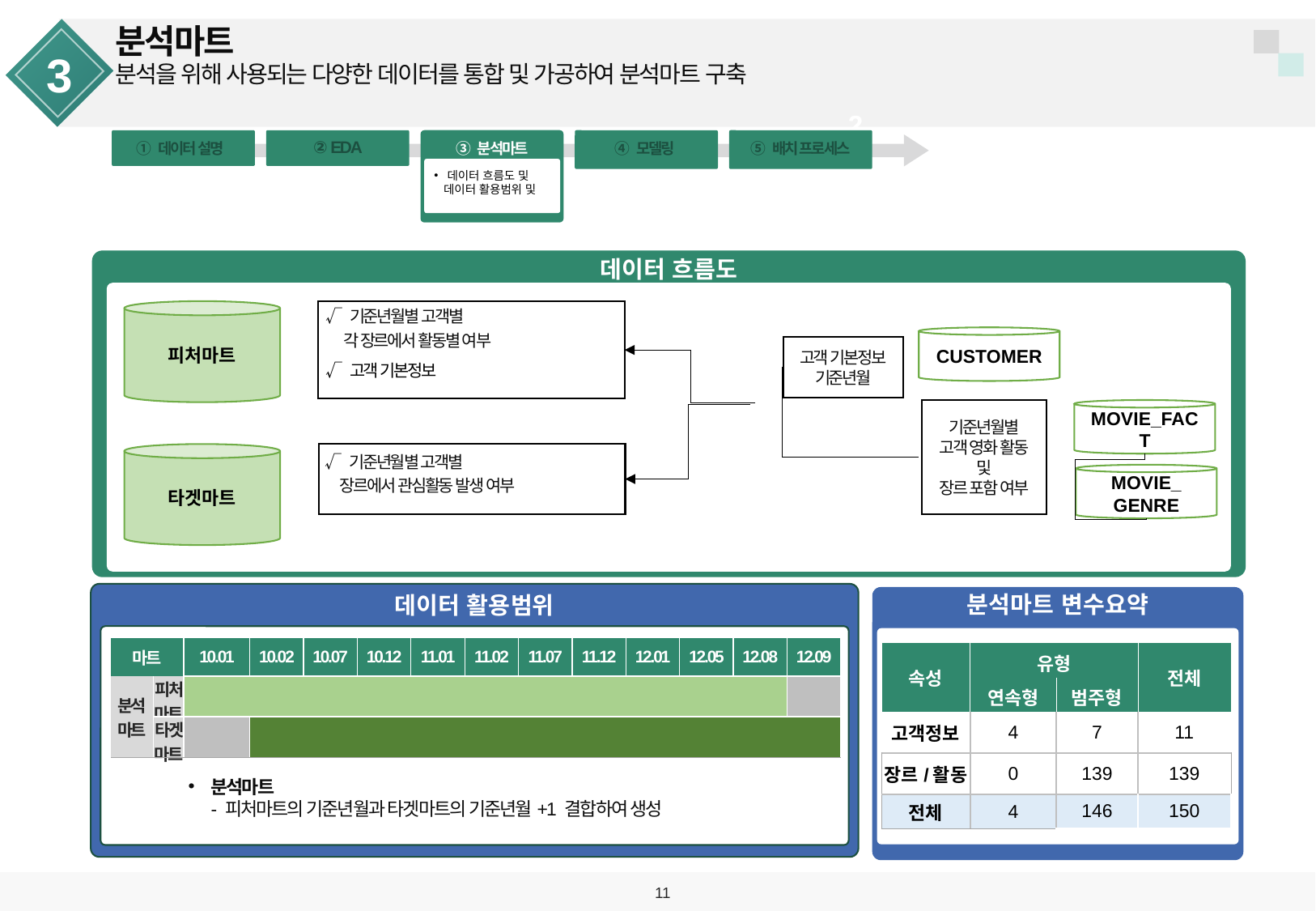

분석마트

3
분석을 위해 사용되는 다양한 데이터를 통합 및 가공하여 분석마트 구축
2

② EDA
① 데이터 설명
③ 분석마트
④ 모델링
⑤ 배치 프로세스

  데이터 흐름도 및
   데이터 활용범위 및

데이터 흐름도

피처마트

√ 기준년월별 고객별
    각 장르에서 활동별 여부
√ 고객 기본정보
CUSTOMER
고객 기본정보
기준년월
기준년월별
고객 영화 활동
및
장르 포함 여부
MOVIE_FACT

√ 기준년월별 고객별
   장르에서 관심활동 발생 여부

타겟마트
MOVIE_
GENRE

데이터 활용범위

분석마트 변수요약

| 마트 |  | 10.01 | 10.02 | 10.07 | 10.12 | 11.01 | 11.02 | 11.07 | 11.12 | 12.01 | 12.05 | 12.08 | 12.09 |
| --- | --- | --- | --- | --- | --- | --- | --- | --- | --- | --- | --- | --- | --- |
| 분석 마트 | 피처마트 |  |  |  |  |  |  |  |  |  |  |  |  |
|  | 타겟마트 |  |  |  |  |  |  |  |  |  |  |  |  |
| 속성 | 유형 |  | 전체 |
| --- | --- | --- | --- |
|  | 연속형 | 범주형 | 전체 |
| 고객정보 | 4 | 7 | 11 |
| 장르/활동 | 0 | 139 | 139 |
| 전체 | 4 | 146 | 150 |
분석마트
- 피처마트의 기준년월과 타겟마트의 기준년월+1 결합하여 생성
11